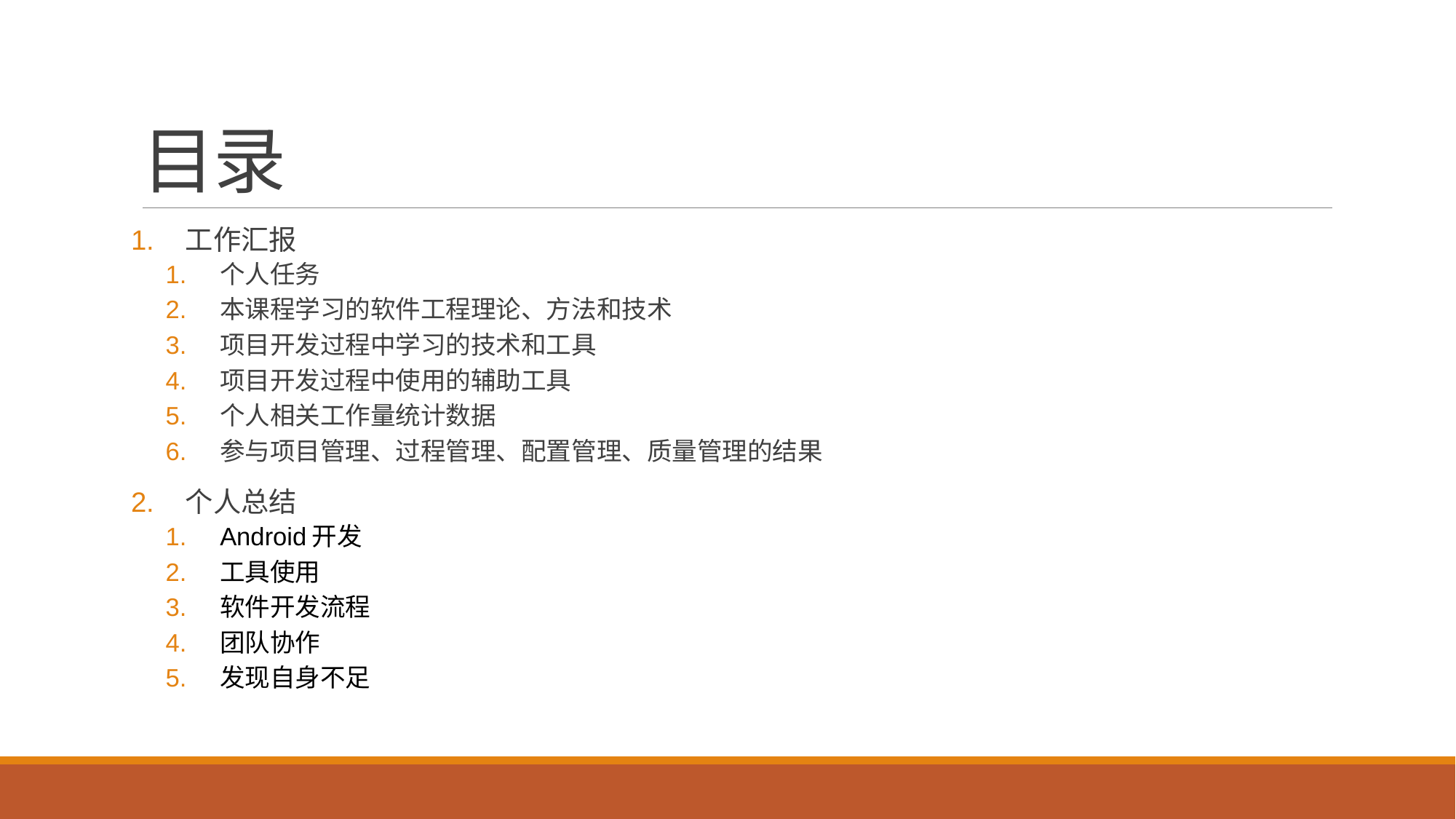

# 目录
工作汇报
个人任务
本课程学习的软件工程理论、方法和技术
项目开发过程中学习的技术和工具
项目开发过程中使用的辅助工具
个人相关工作量统计数据
参与项目管理、过程管理、配置管理、质量管理的结果
个人总结
Android开发
工具使用
软件开发流程
团队协作
发现自身不足